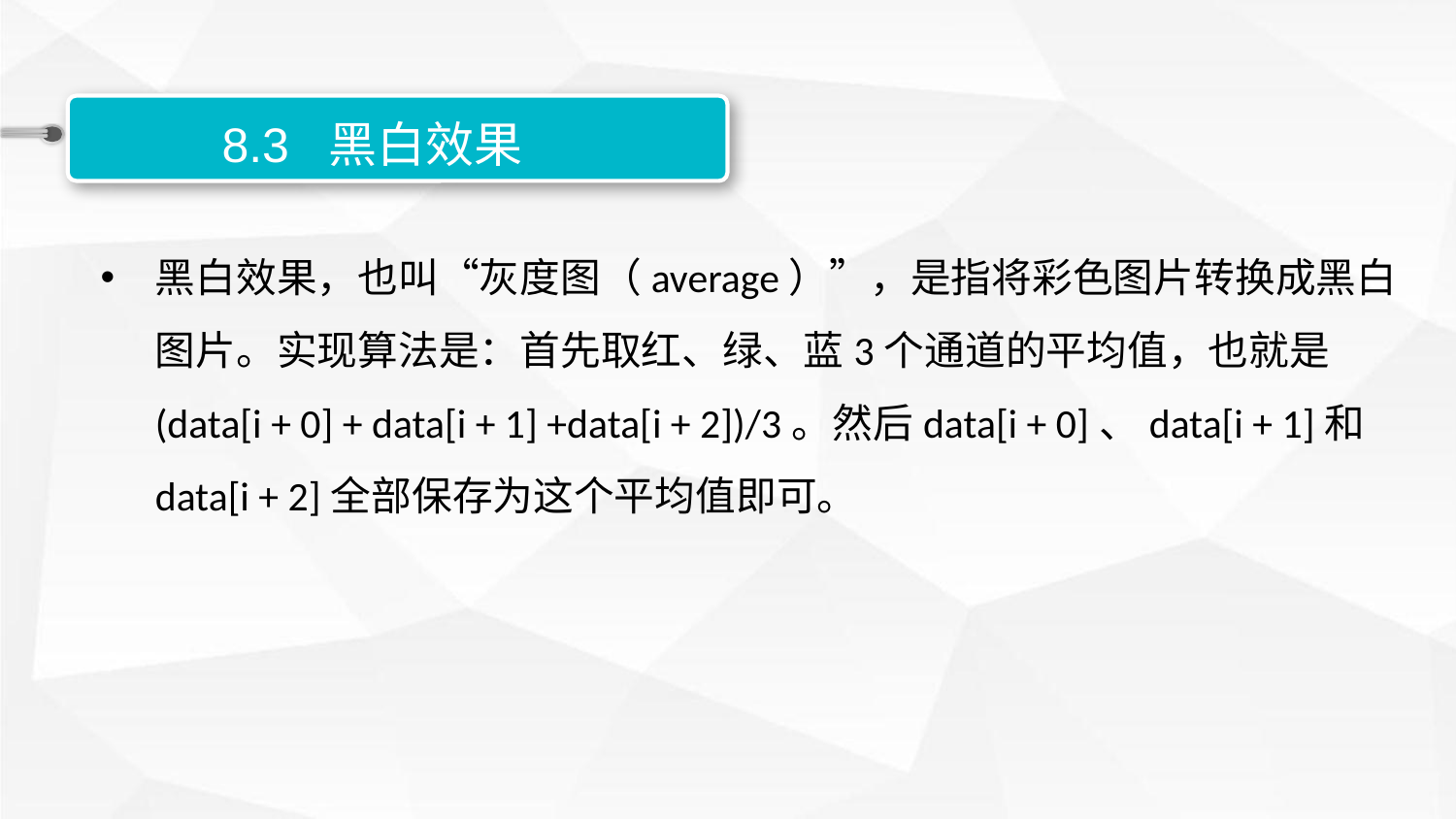

8.3  黑白效果

黑白效果，也叫“灰度图（average）”，是指将彩色图片转换成黑白图片。实现算法是：首先取红、绿、蓝3个通道的平均值，也就是(data[i + 0] + data[i + 1] +data[i + 2])/3。然后data[i + 0]、data[i + 1]和data[i + 2]全部保存为这个平均值即可。